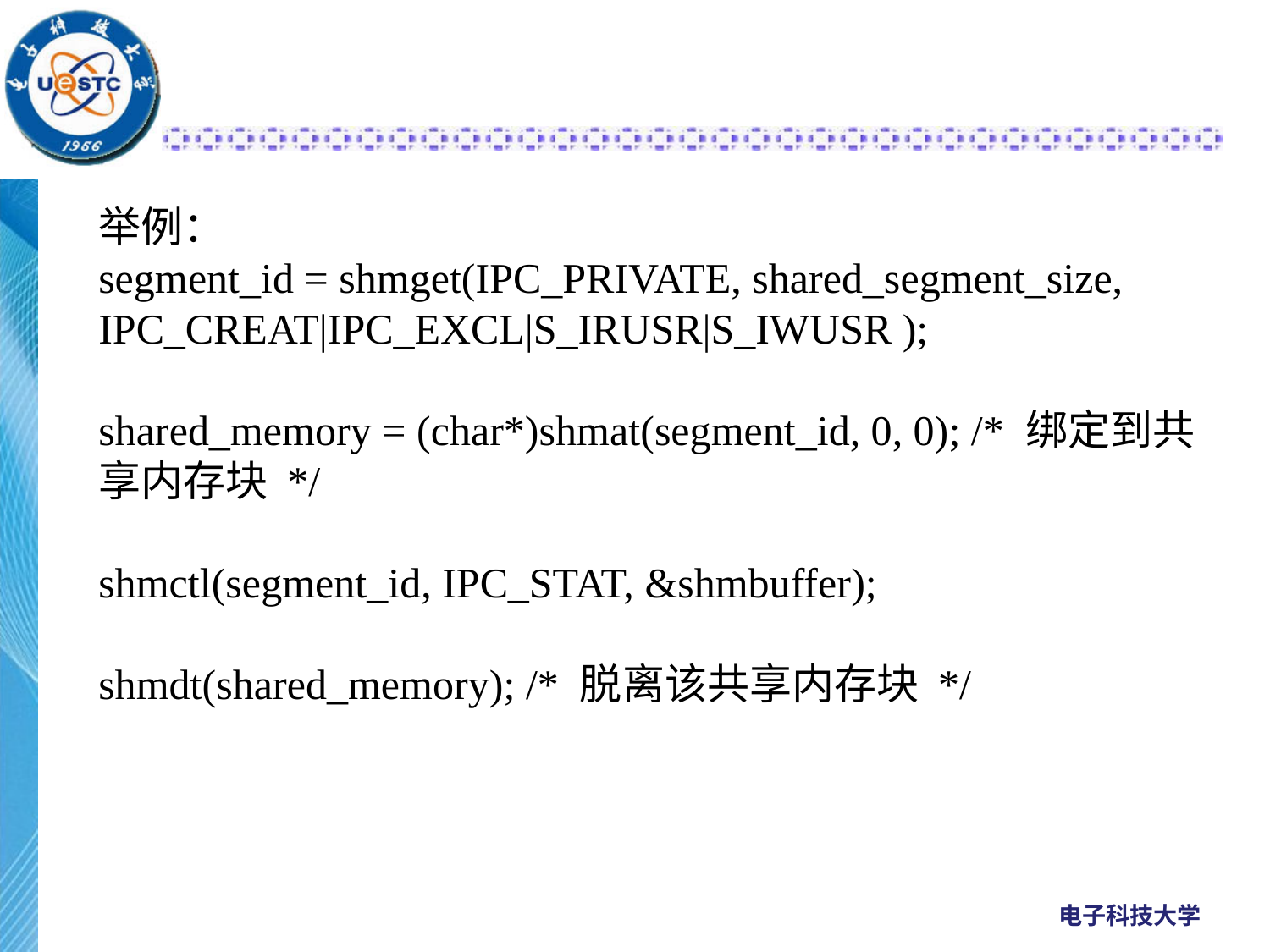

举例：
segment_id = shmget(IPC_PRIVATE, shared_segment_size, IPC_CREAT|IPC_EXCL|S_IRUSR|S_IWUSR );

shared_memory = (char*)shmat(segment_id, 0, 0); /* 绑定到共享内存块 */

shmctl(segment_id, IPC_STAT, &shmbuffer);

shmdt(shared_memory); /* 脱离该共享内存块 */